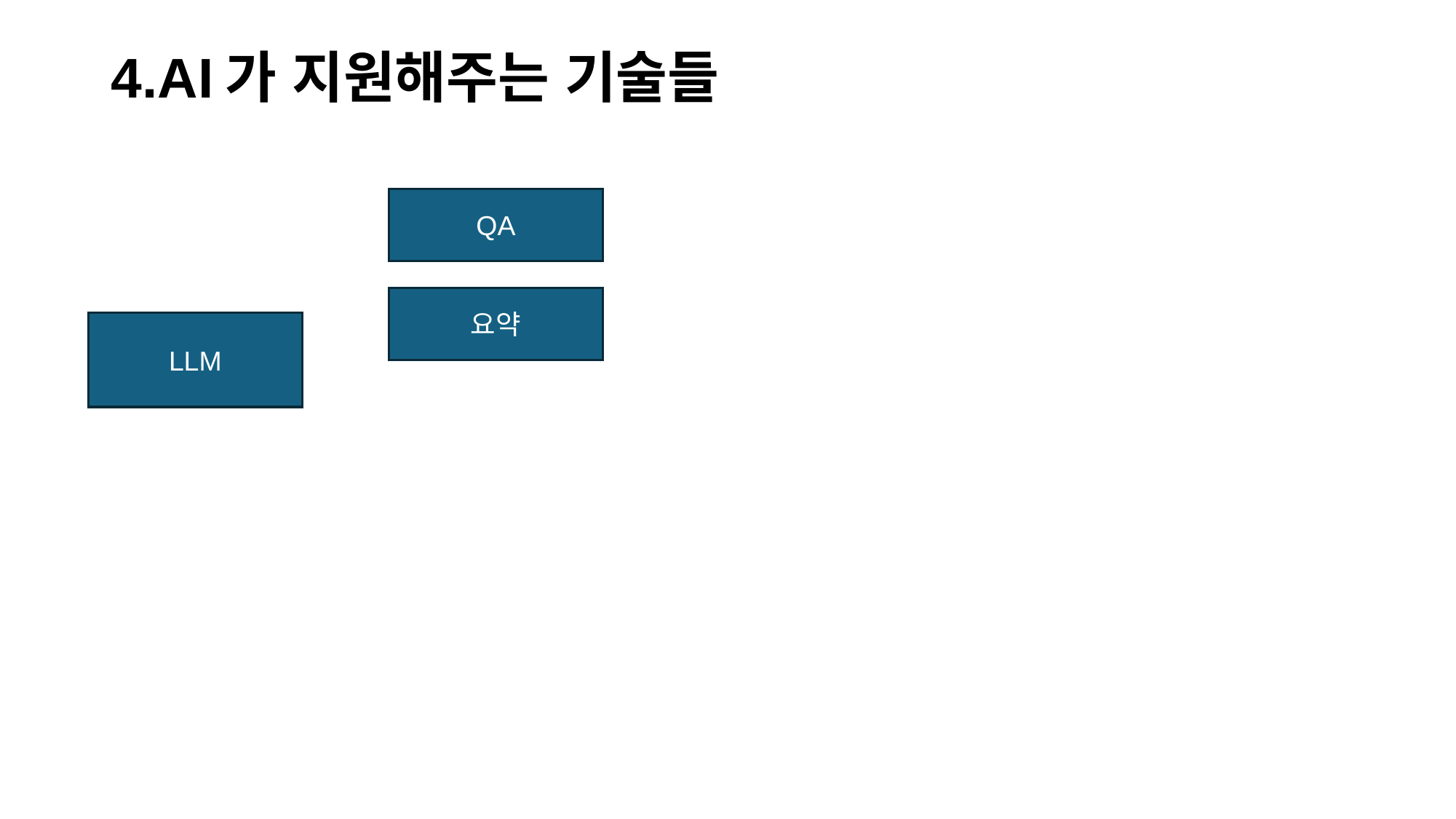

# 4.AI가 지원해주는 기술들
QA
요약
LLM